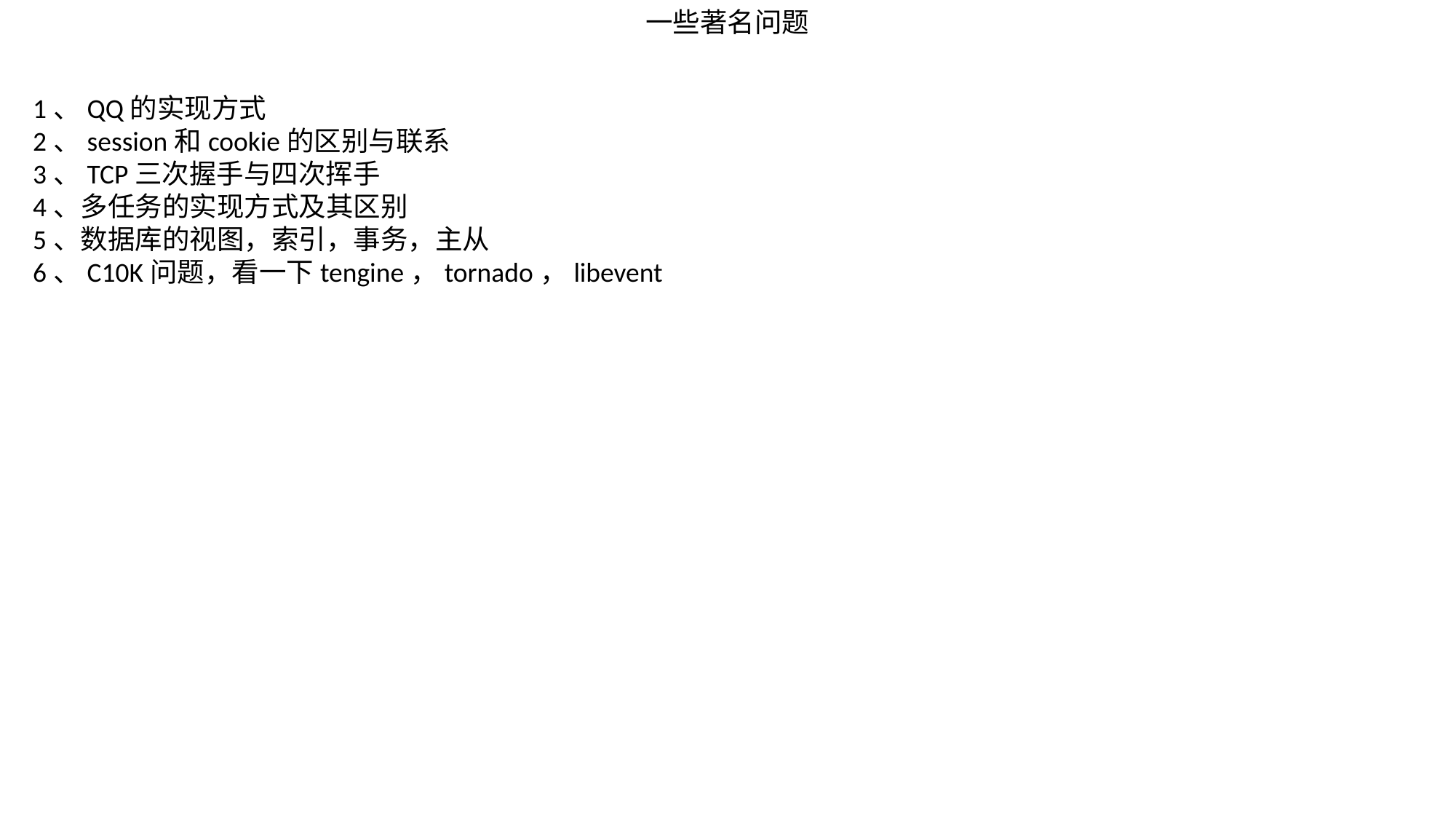

一些著名问题
1、QQ的实现方式
2、session和cookie的区别与联系
3、TCP三次握手与四次挥手
4、多任务的实现方式及其区别
5、数据库的视图，索引，事务，主从
6、C10K问题，看一下tengine，tornado，libevent